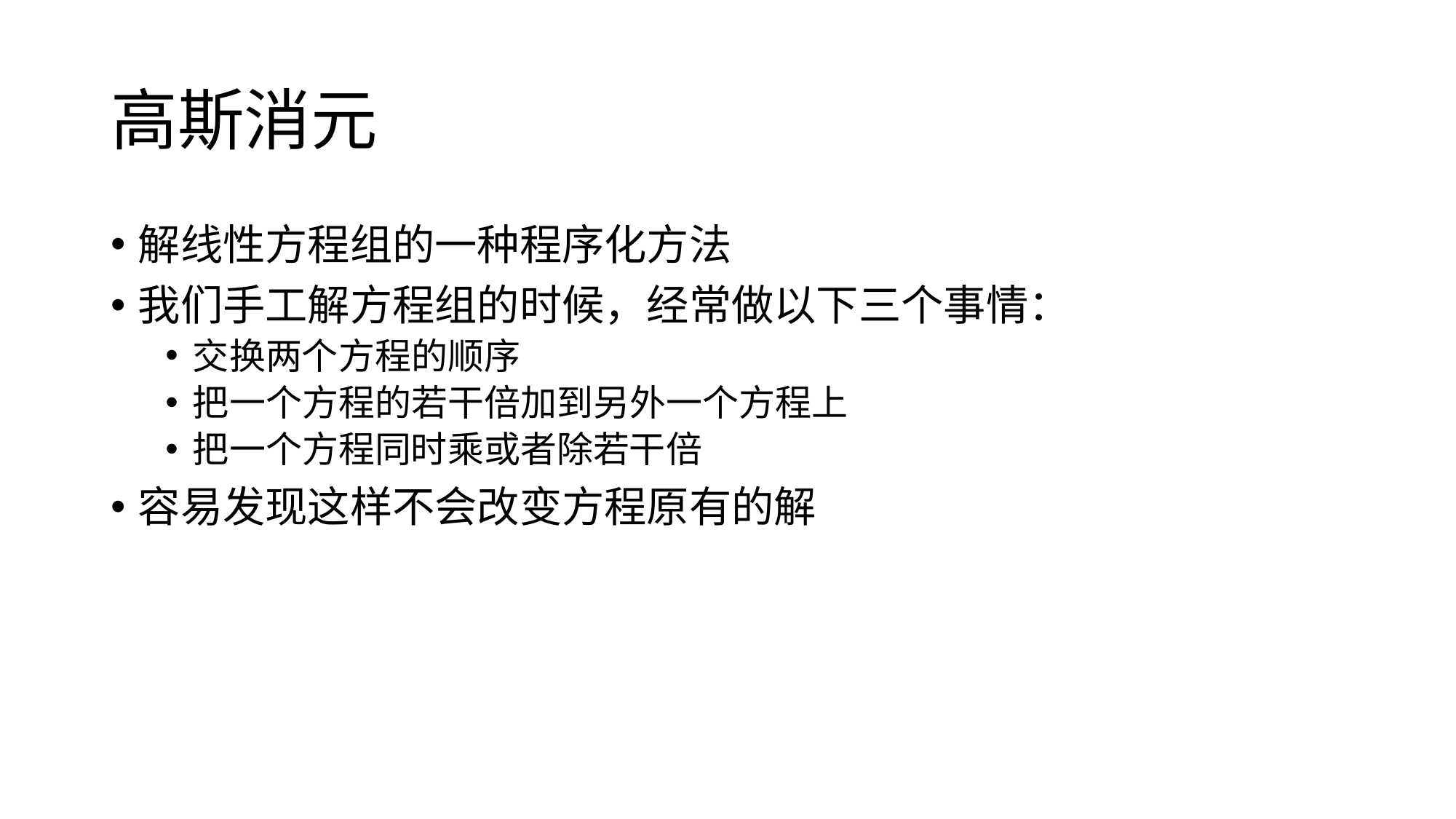

# 高斯消元
解线性方程组的一种程序化方法
我们手工解方程组的时候，经常做以下三个事情：
交换两个方程的顺序
把一个方程的若干倍加到另外一个方程上
把一个方程同时乘或者除若干倍
容易发现这样不会改变方程原有的解